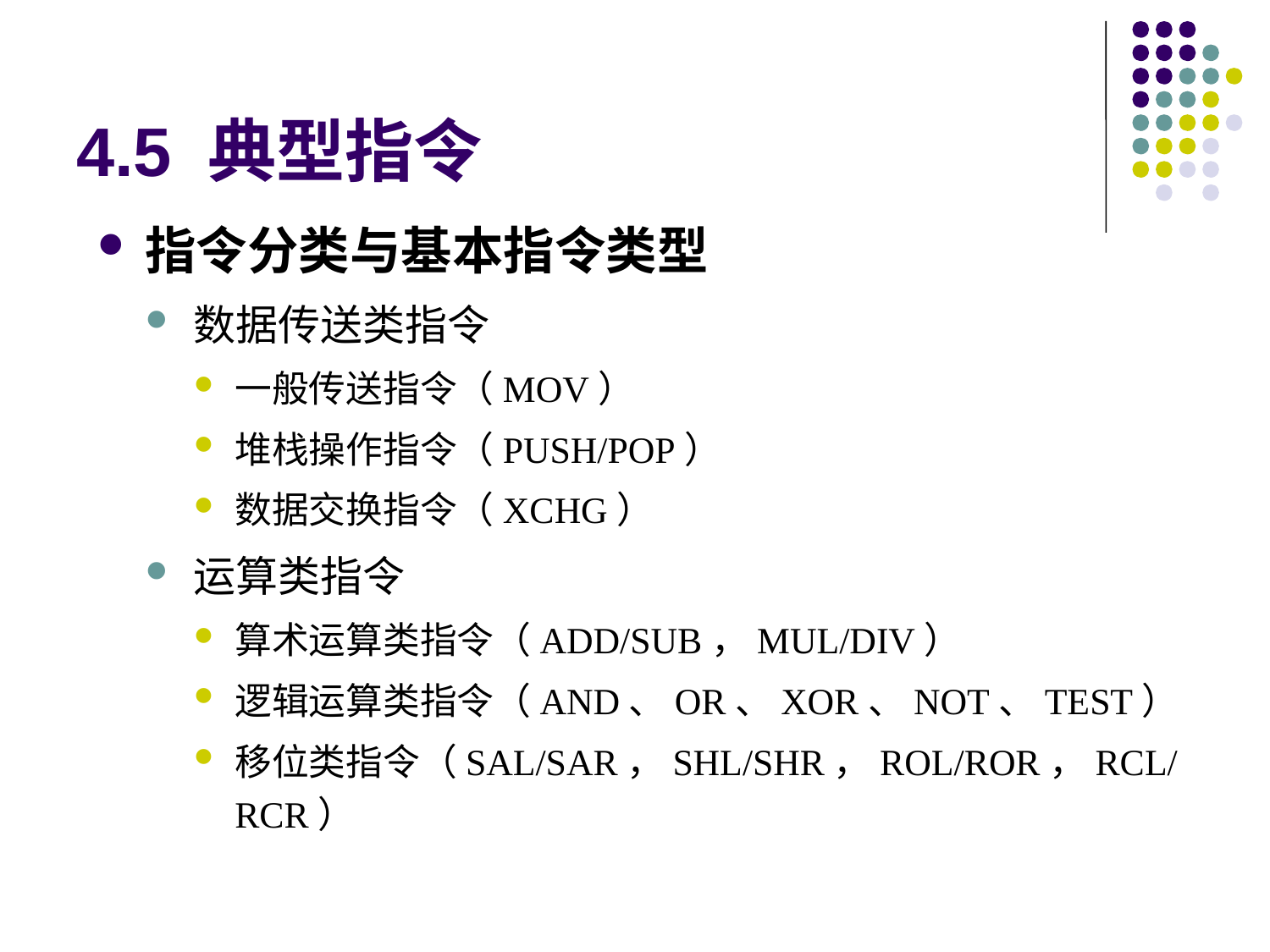

# 4.5 典型指令
指令分类与基本指令类型
数据传送类指令
一般传送指令（MOV）
堆栈操作指令（PUSH/POP）
数据交换指令（XCHG）
运算类指令
算术运算类指令（ADD/SUB，MUL/DIV）
逻辑运算类指令（AND、OR、XOR、NOT、TEST）
移位类指令（SAL/SAR，SHL/SHR，ROL/ROR，RCL/RCR）
33